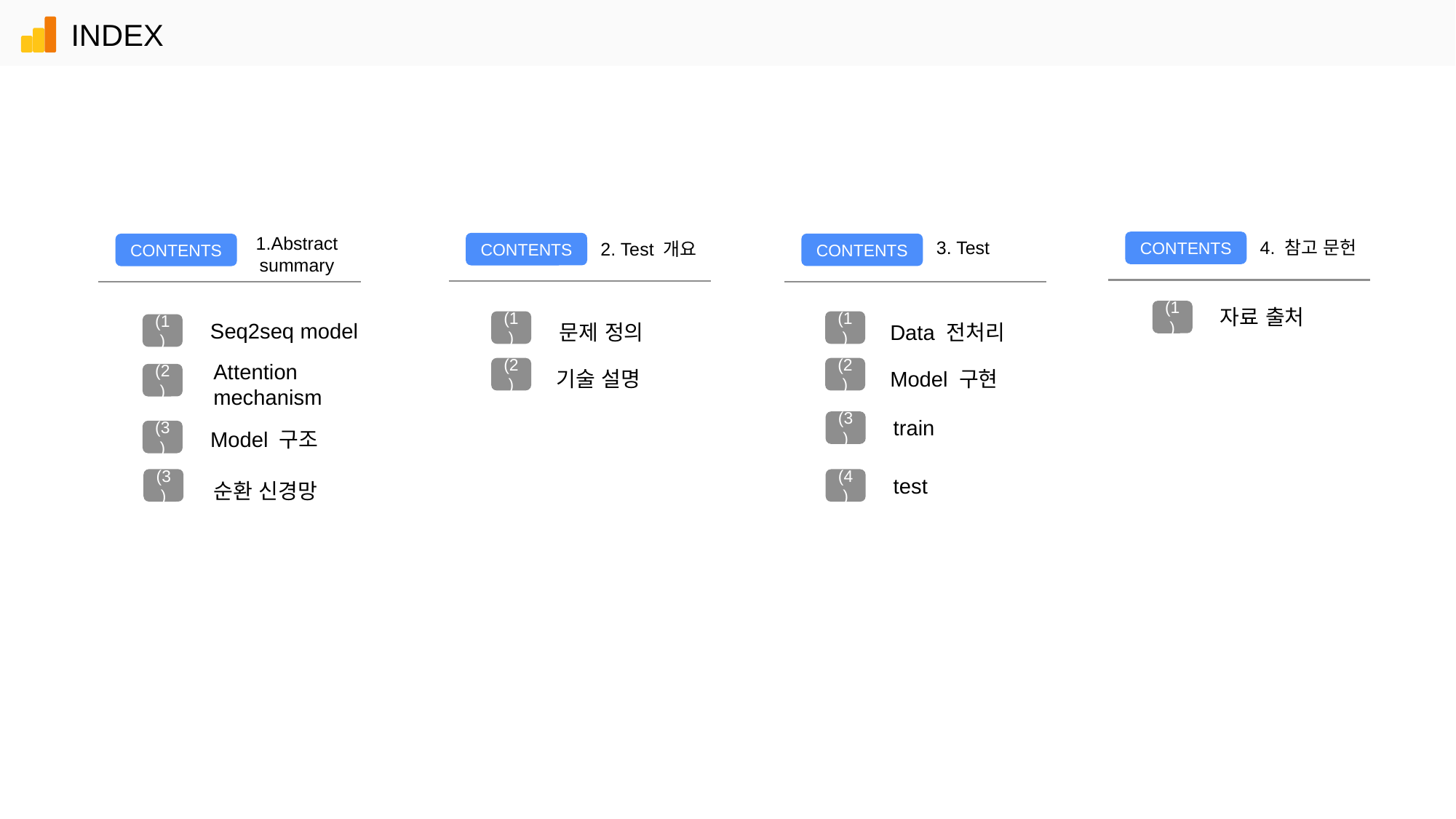

INDEX

1.Abstract summary
3. Test
4. 참고 문헌
CONTENTS
2. Test 개요
CONTENTS
CONTENTS
CONTENTS
자료 출처
(1)
(1)
(1)
Seq2seq model
문제 정의
Data 전처리
(1)
Attention mechanism
(2)
(2)
기술 설명
Model 구현
(2)
train
(3)
(3)
Model 구조
test
(3)
(4)
순환 신경망